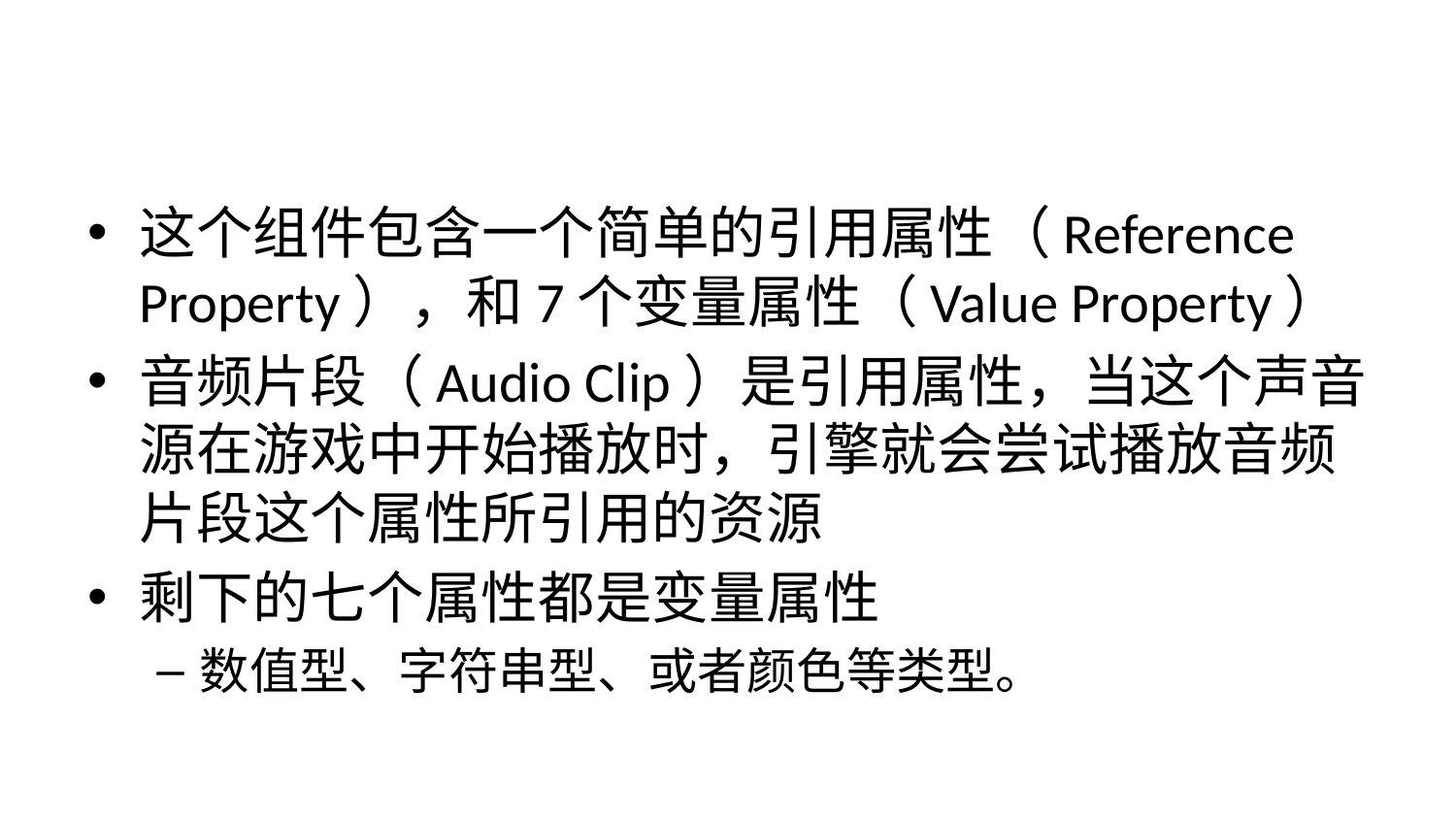

#
这个组件包含一个简单的引用属性（Reference Property），和7个变量属性（Value Property）
音频片段（Audio Clip）是引用属性，当这个声音源在游戏中开始播放时，引擎就会尝试播放音频片段这个属性所引用的资源
剩下的七个属性都是变量属性
数值型、字符串型、或者颜色等类型。